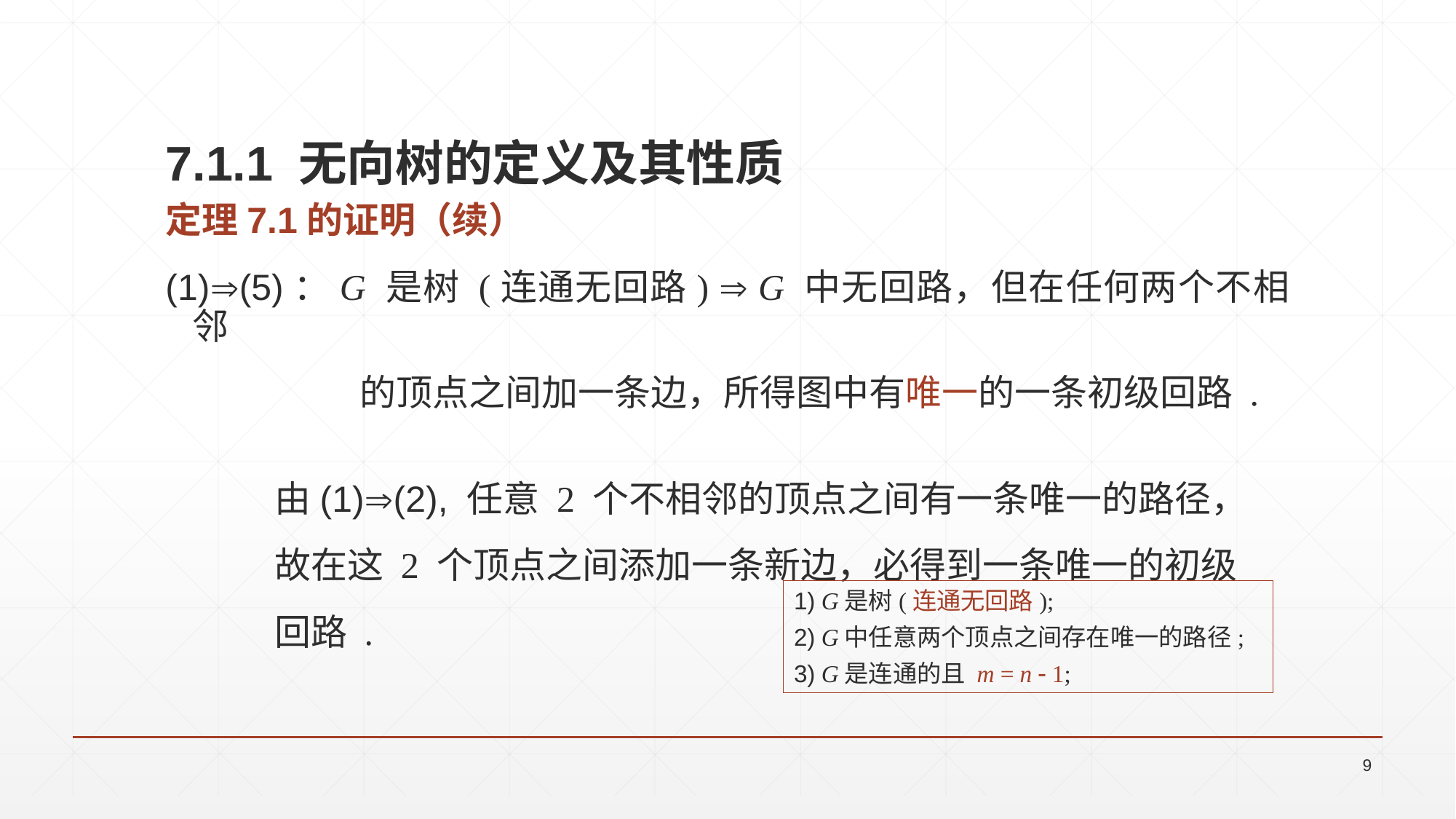

# 7.1.1 无向树的定义及其性质
定理7.1的证明（续）
(1)⇒(5)：G 是树 (连通无回路) ⇒ G 中无回路，但在任何两个不相邻
		      的顶点之间加一条边，所得图中有唯一的一条初级回路 .

	由(1)⇒(2), 任意 2 个不相邻的顶点之间有一条唯一的路径，
	故在这 2 个顶点之间添加一条新边，必得到一条唯一的初级
	回路 .

1) G是树(连通无回路);
2) G中任意两个顶点之间存在唯一的路径;
3) G是连通的且 m = n − 1;
9